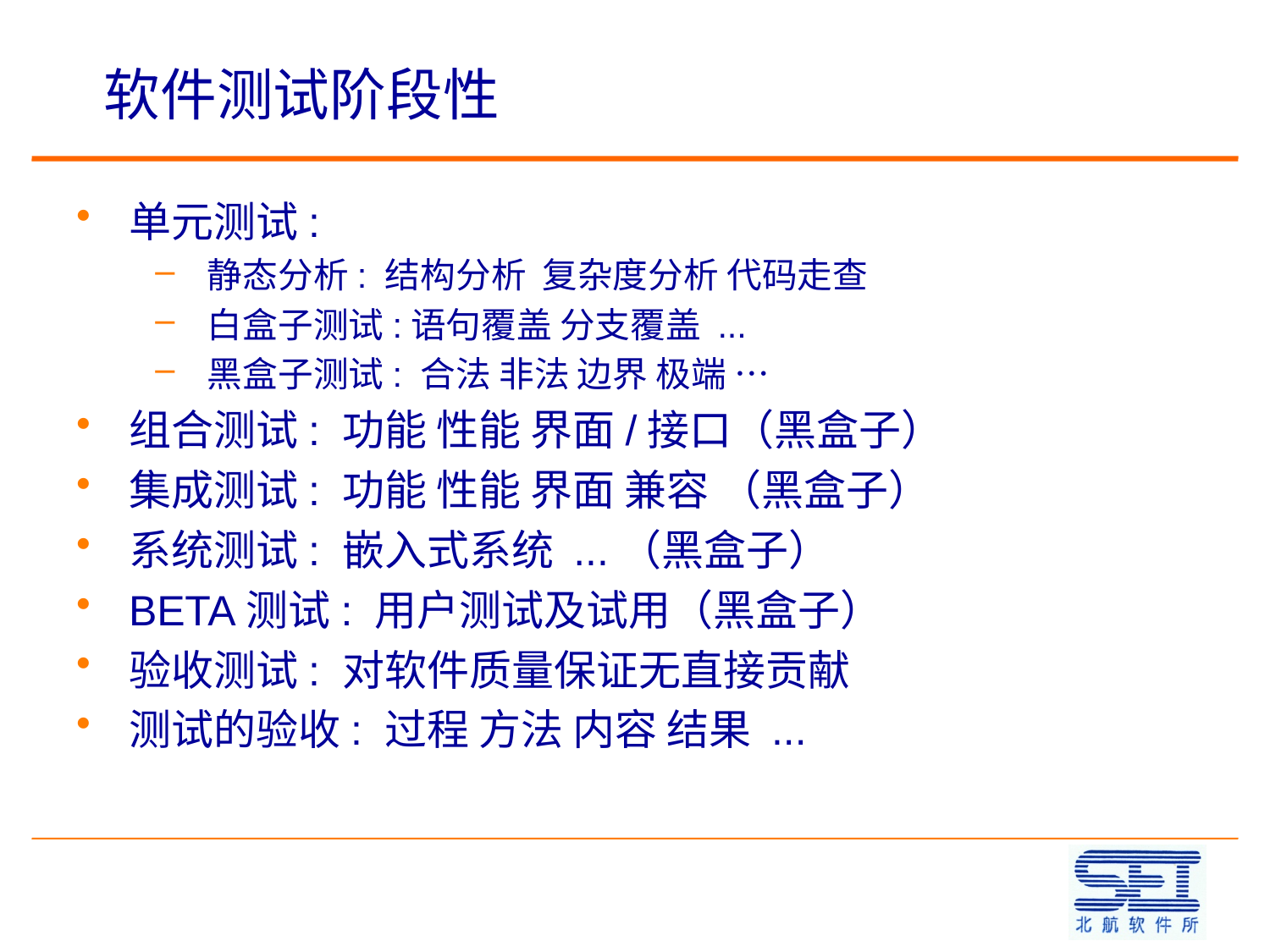

# 软件测试阶段性
单元测试:
静态分析: 结构分析  复杂度分析 代码走查
白盒子测试:语句覆盖 分支覆盖 ...
黑盒子测试: 合法 非法 边界 极端 …
组合测试: 功能 性能 界面/接口（黑盒子）
集成测试: 功能 性能 界面 兼容 （黑盒子）
系统测试: 嵌入式系统 ...（黑盒子）
BETA测试: 用户测试及试用（黑盒子）
验收测试: 对软件质量保证无直接贡献
测试的验收: 过程 方法 内容 结果 ...